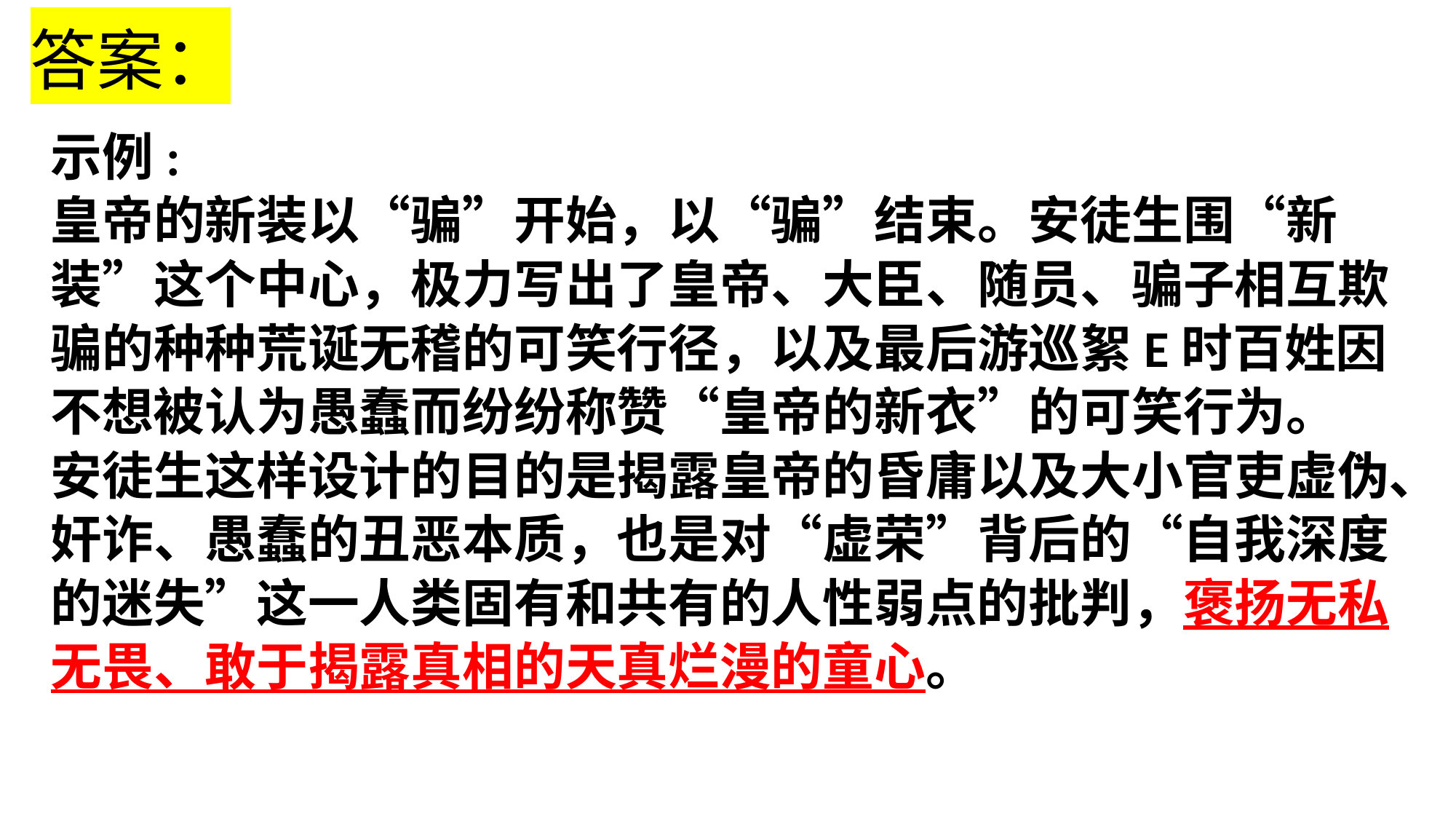

# 答案：
示例:
皇帝的新装以“骗”开始，以“骗”结束。安徒生围“新装”这个中心，极力写出了皇帝、大臣、随员、骗子相互欺骗的种种荒诞无稽的可笑行径，以及最后游巡絮E时百姓因不想被认为愚蠢而纷纷称赞“皇帝的新衣”的可笑行为。
安徒生这样设计的目的是揭露皇帝的昏庸以及大小官吏虚伪、奸诈、愚蠢的丑恶本质，也是对“虚荣”背后的“自我深度的迷失”这一人类固有和共有的人性弱点的批判，褒扬无私无畏、敢于揭露真相的天真烂漫的童心。